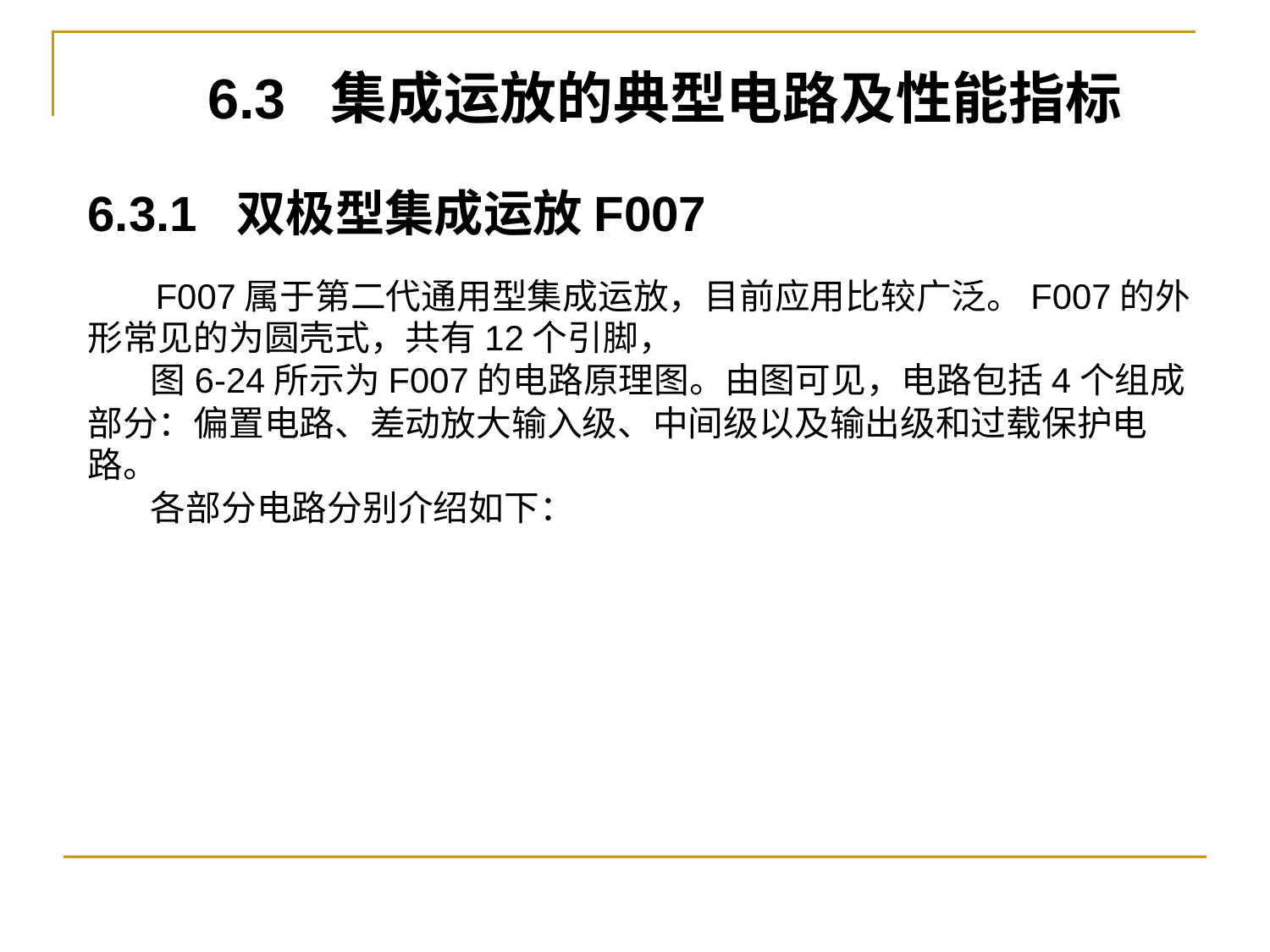

6.3  集成运放的典型电路及性能指标
6.3.1  双极型集成运放F007
       F007属于第二代通用型集成运放，目前应用比较广泛。F007的外形常见的为圆壳式，共有12个引脚，
       图6-24所示为F007的电路原理图。由图可见，电路包括4个组成部分：偏置电路、差动放大输入级、中间级以及输出级和过载保护电路。
       各部分电路分别介绍如下：